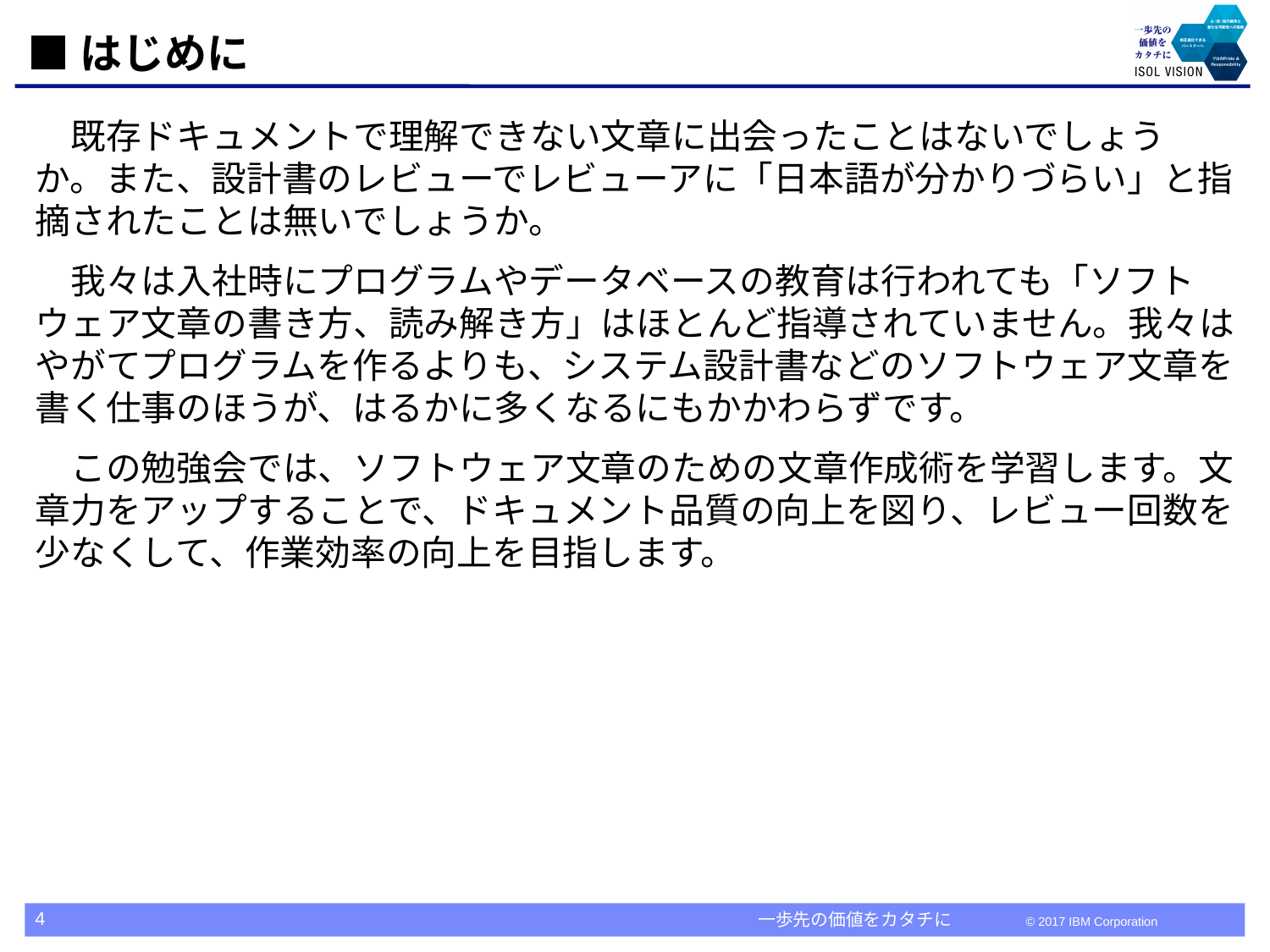

# ■はじめに
　既存ドキュメントで理解できない文章に出会ったことはないでしょうか。また、設計書のレビューでレビューアに「日本語が分かりづらい」と指摘されたことは無いでしょうか。
　我々は入社時にプログラムやデータベースの教育は行われても「ソフトウェア文章の書き方、読み解き方」はほとんど指導されていません。我々はやがてプログラムを作るよりも、システム設計書などのソフトウェア文章を書く仕事のほうが、はるかに多くなるにもかかわらずです。
　この勉強会では、ソフトウェア文章のための文章作成術を学習します。文章力をアップすることで、ドキュメント品質の向上を図り、レビュー回数を少なくして、作業効率の向上を目指します。

4